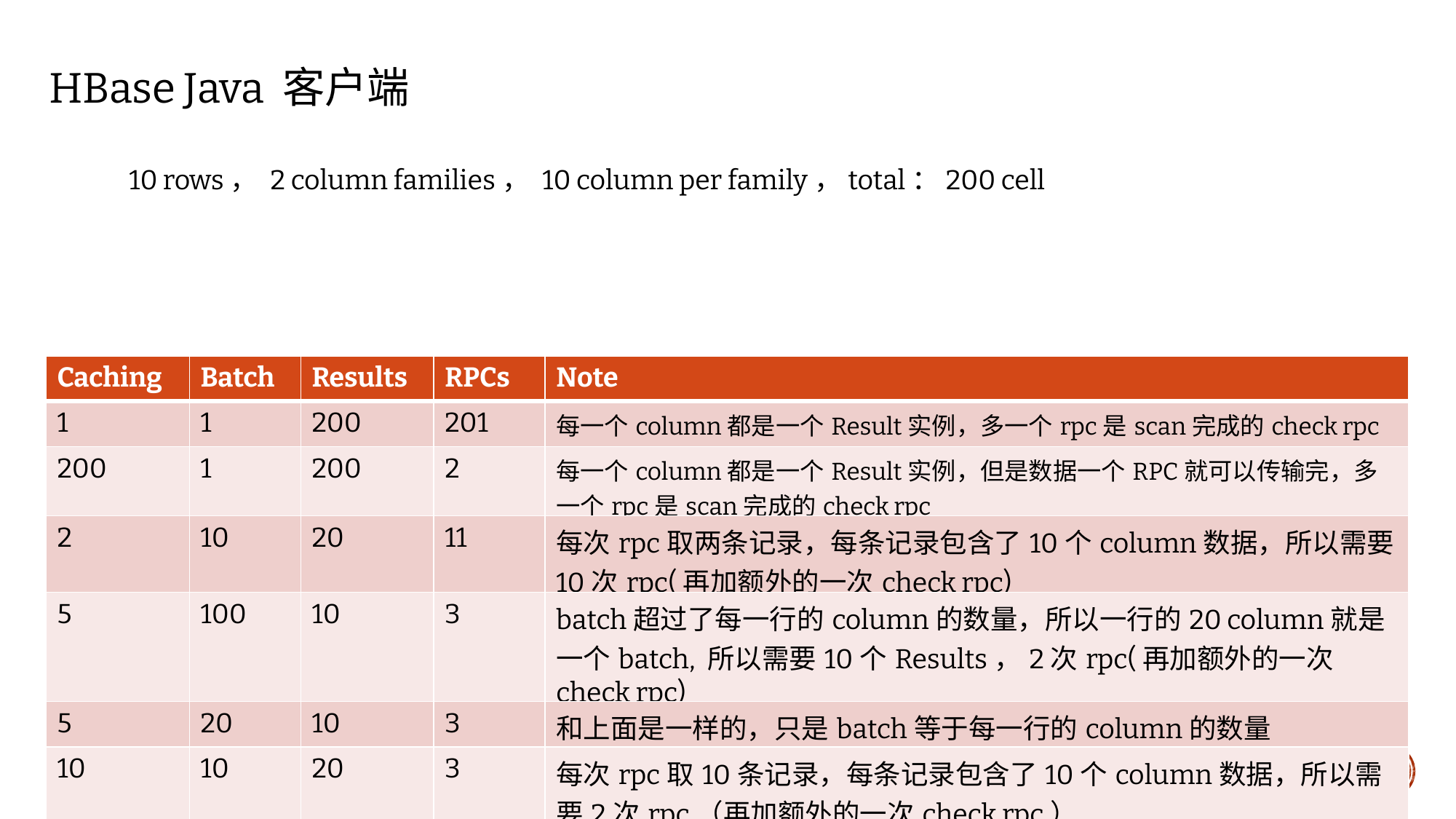

HBase Java 客户端
10 rows， 2 column families， 10 column per family，total：200 cell
| Caching | Batch | Results | RPCs | Note |
| --- | --- | --- | --- | --- |
| 1 | 1 | 200 | 201 | 每一个column都是一个Result实例，多一个rpc是scan完成的check rpc |
| 200 | 1 | 200 | 2 | 每一个column都是一个Result实例，但是数据一个RPC就可以传输完，多一个rpc是scan完成的check rpc |
| 2 | 10 | 20 | 11 | 每次rpc取两条记录，每条记录包含了10个column数据，所以需要10次rpc(再加额外的一次check rpc) |
| 5 | 100 | 10 | 3 | batch超过了每一行的column的数量，所以一行的20 column就是一个batch, 所以需要10个Results，2次rpc(再加额外的一次check rpc) |
| 5 | 20 | 10 | 3 | 和上面是一样的，只是batch等于每一行的column的数量 |
| 10 | 10 | 20 | 3 | 每次rpc取10条记录，每条记录包含了10个column数据，所以需要2次rpc（再加额外的一次check rpc） |